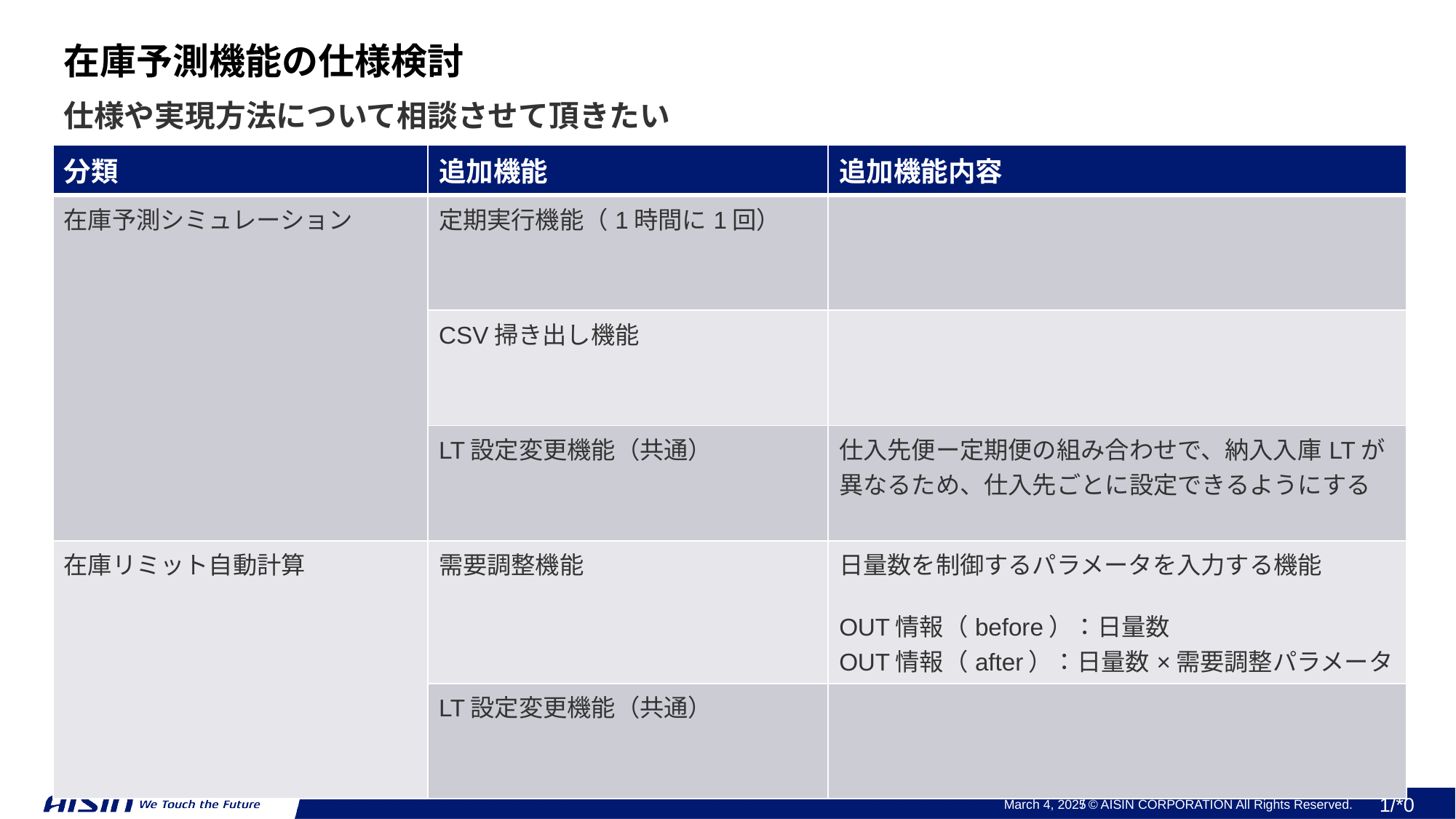

在庫予測機能の仕様検討
仕様や実現方法について相談させて頂きたい
| 分類 | 追加機能 | 追加機能内容 |
| --- | --- | --- |
| 在庫予測シミュレーション | 定期実行機能（1時間に1回） |  |
|  | CSV掃き出し機能 |  |
|  | LT設定変更機能（共通） | 仕入先便ー定期便の組み合わせで、納入入庫LTが異なるため、仕入先ごとに設定できるようにする |
| 在庫リミット自動計算 | 需要調整機能 | 日量数を制御するパラメータを入力する機能 OUT情報（before）：日量数 OUT情報（after）：日量数×需要調整パラメータ |
|  | LT設定変更機能（共通） |  |
March 4, 2025